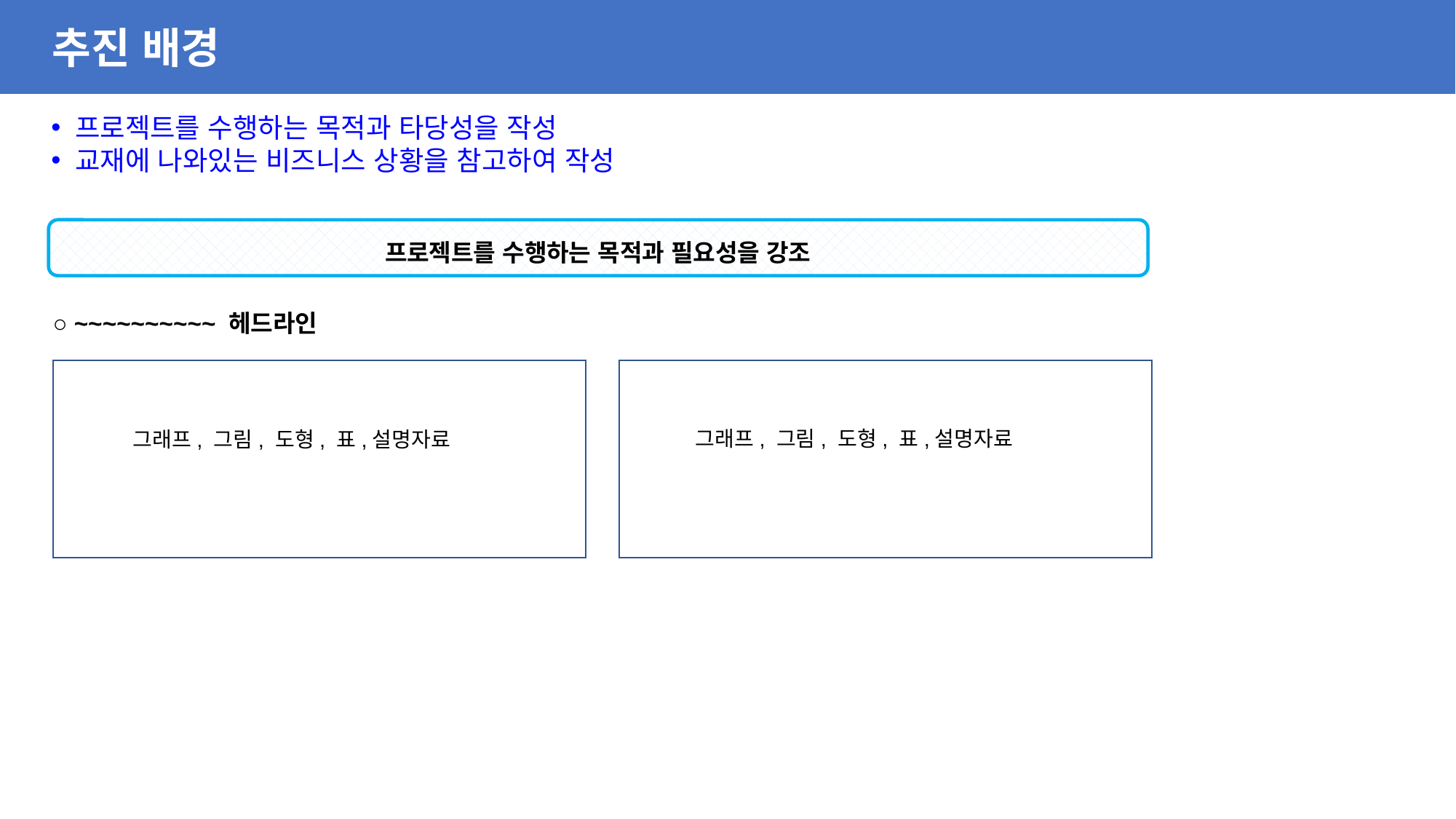

추진 배경
 프로젝트를 수행하는 목적과 타당성을 작성
 교재에 나와있는 비즈니스 상황을 참고하여 작성
프로젝트를 수행하는 목적과 필요성을 강조
○ ~~~~~~~~~~ 헤드라인

그래프, 그림, 도형, 표,설명자료

그래프, 그림, 도형, 표,설명자료